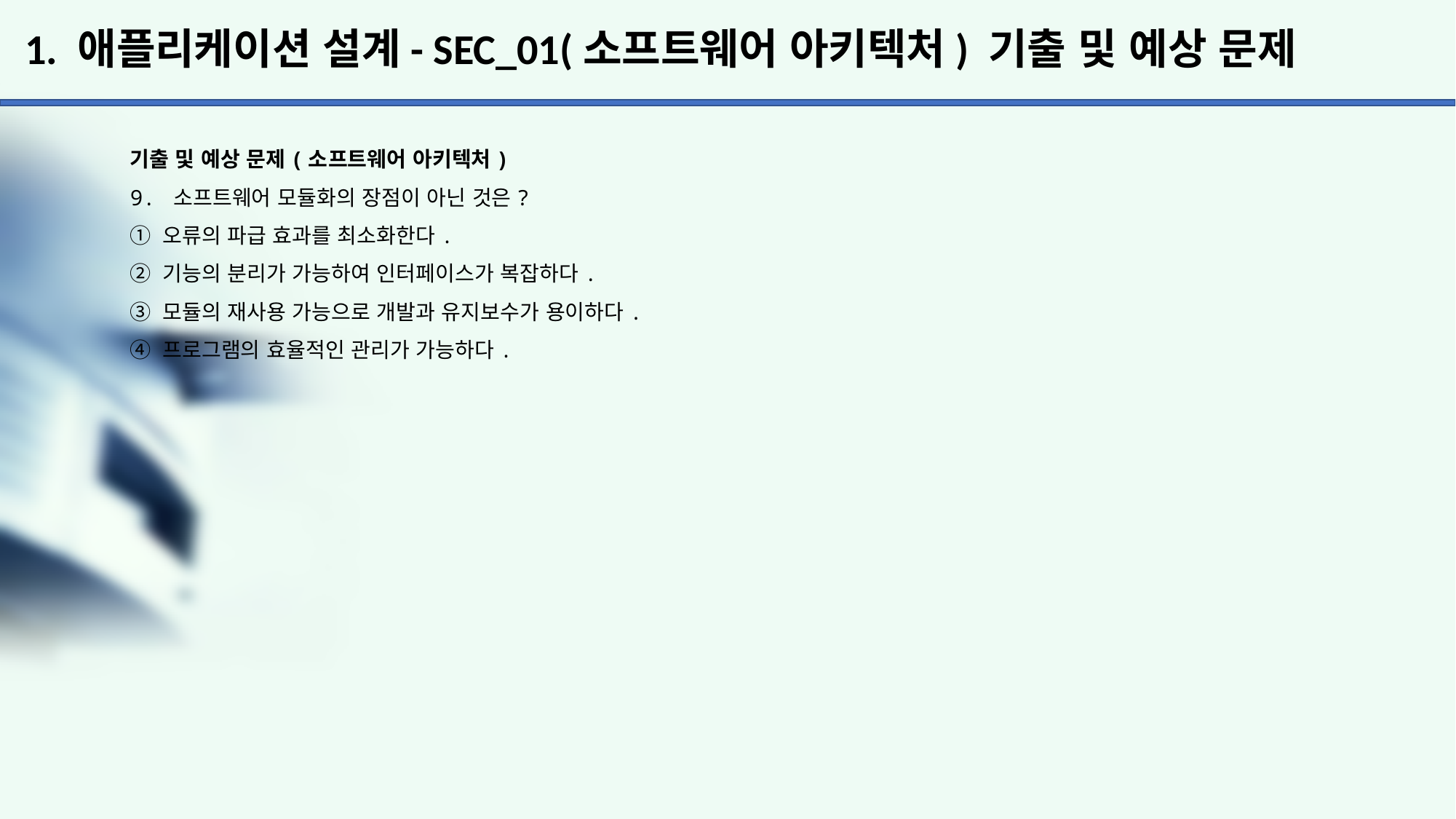

# 1. 애플리케이션 설계- SEC_01(소프트웨어 아키텍처) 기출 및 예상 문제
기출 및 예상 문제(소프트웨어 아키텍처)
9. 소프트웨어 모듈화의 장점이 아닌 것은?
① 오류의 파급 효과를 최소화한다.
② 기능의 분리가 가능하여 인터페이스가 복잡하다.
③ 모듈의 재사용 가능으로 개발과 유지보수가 용이하다.
④ 프로그램의 효율적인 관리가 가능하다.